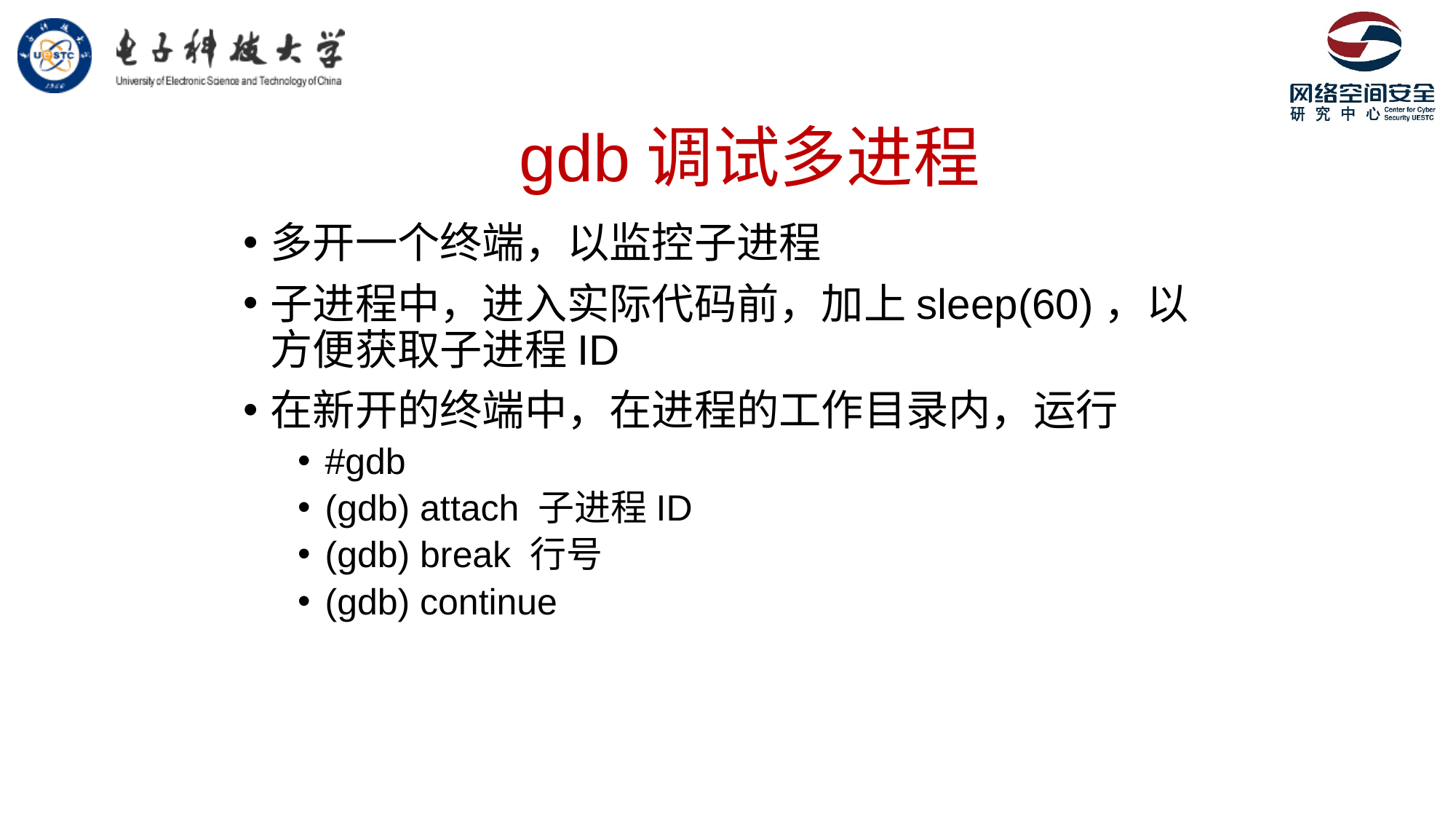

# gdb调试多进程
多开一个终端，以监控子进程
子进程中，进入实际代码前，加上sleep(60)，以方便获取子进程ID
在新开的终端中，在进程的工作目录内，运行
#gdb
(gdb) attach 子进程ID
(gdb) break 行号
(gdb) continue